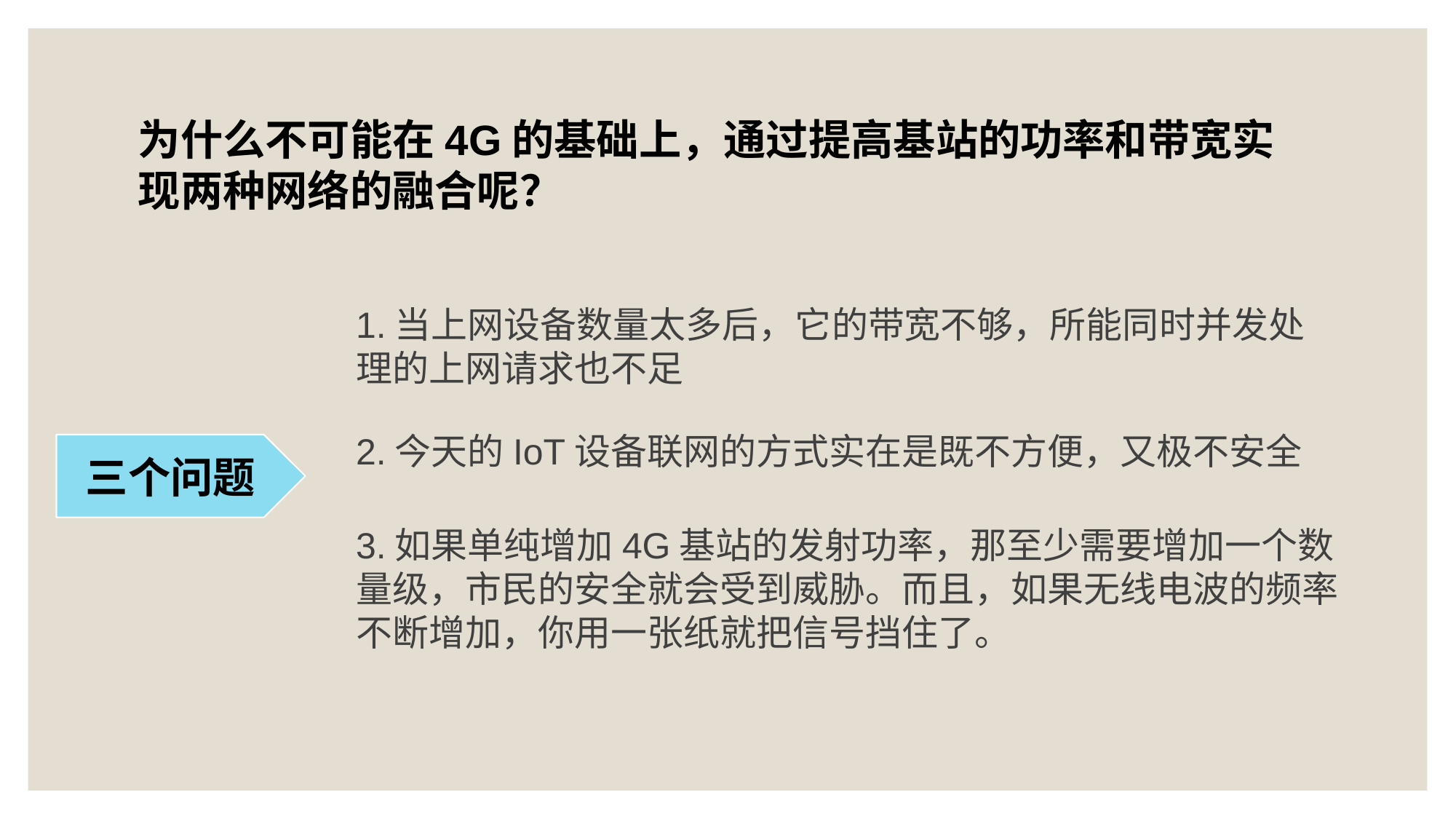

为什么不可能在4G的基础上，通过提高基站的功率和带宽实现两种网络的融合呢？
1.当上网设备数量太多后，它的带宽不够，所能同时并发处理的上网请求也不足
2.今天的IoT设备联网的方式实在是既不方便，又极不安全
三个问题
3.如果单纯增加4G基站的发射功率，那至少需要增加一个数量级，市民的安全就会受到威胁。而且，如果无线电波的频率不断增加，你用一张纸就把信号挡住了。